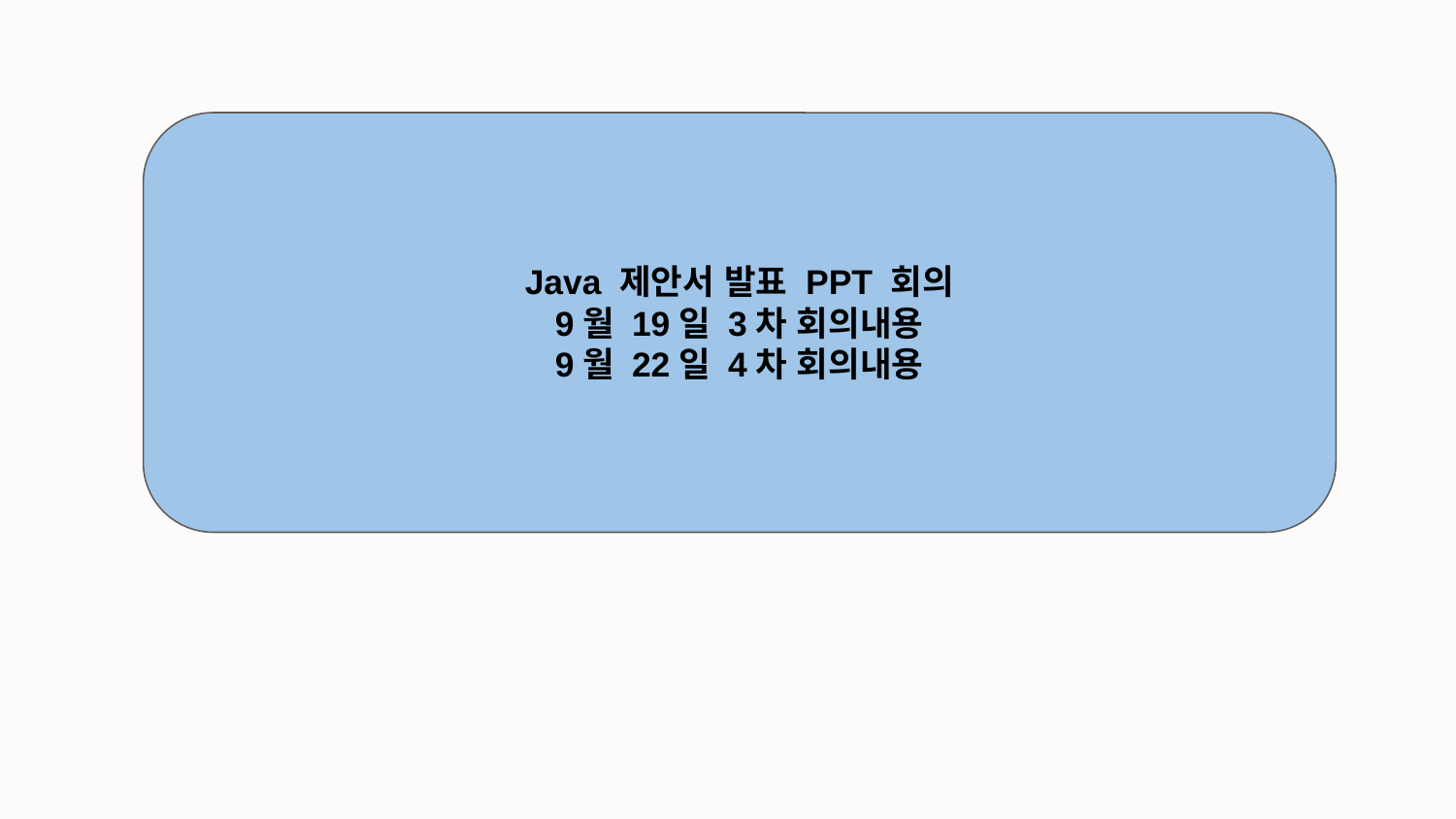

Java 제안서 발표 PPT 회의
9월 19일 3차 회의내용
9월 22일 4차 회의내용